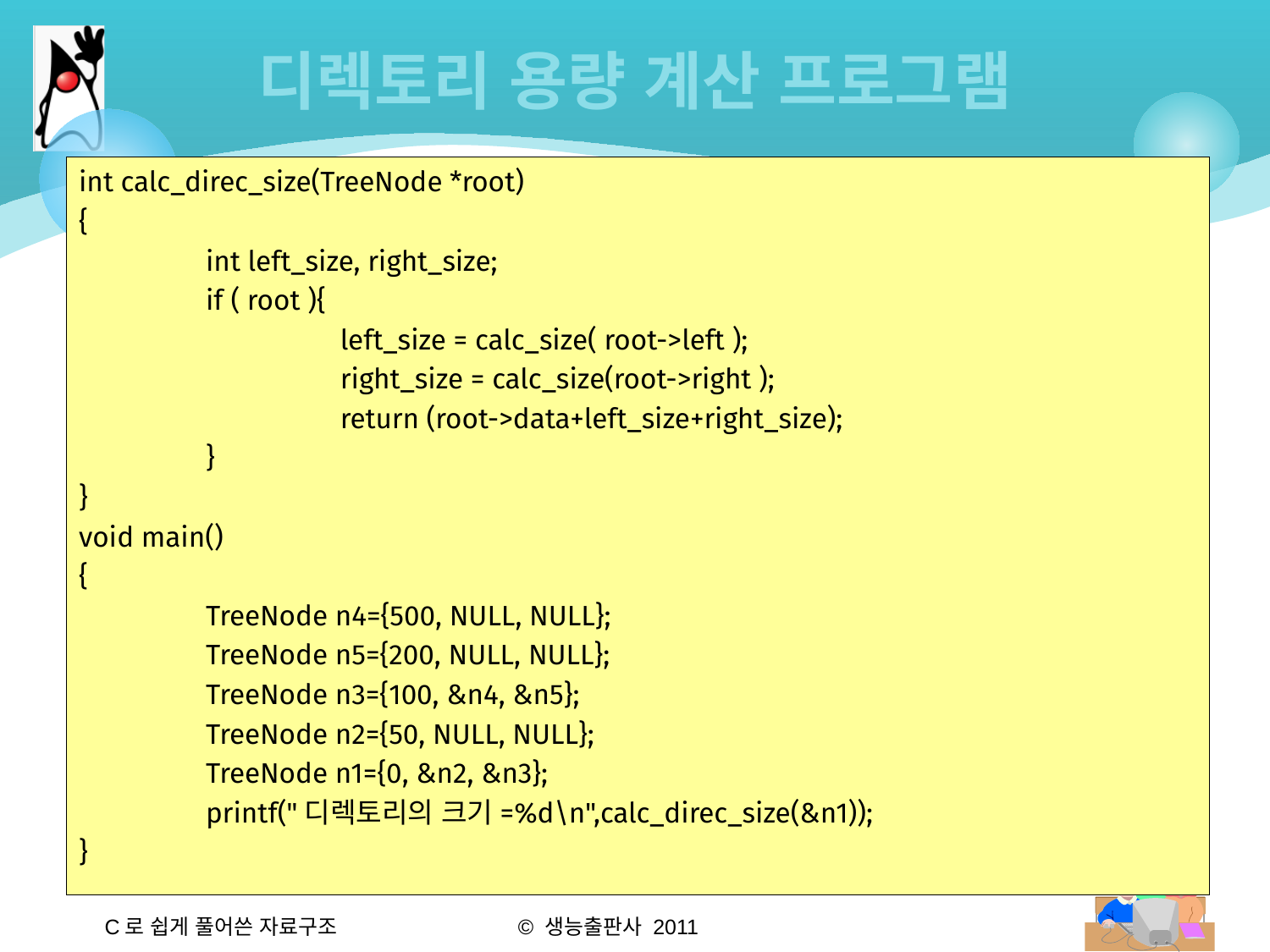

# 디렉토리 용량 계산 프로그램
int calc_direc_size(TreeNode *root)
{
	int left_size, right_size;
	if ( root ){
		 left_size = calc_size( root->left );
		 right_size = calc_size(root->right );
		 return (root->data+left_size+right_size);
	}
}
void main()
{
	TreeNode n4={500, NULL, NULL};
	TreeNode n5={200, NULL, NULL};
	TreeNode n3={100, &n4, &n5};
	TreeNode n2={50, NULL, NULL};
	TreeNode n1={0, &n2, &n3};
	printf("디렉토리의 크기=%d\n",calc_direc_size(&n1));
}